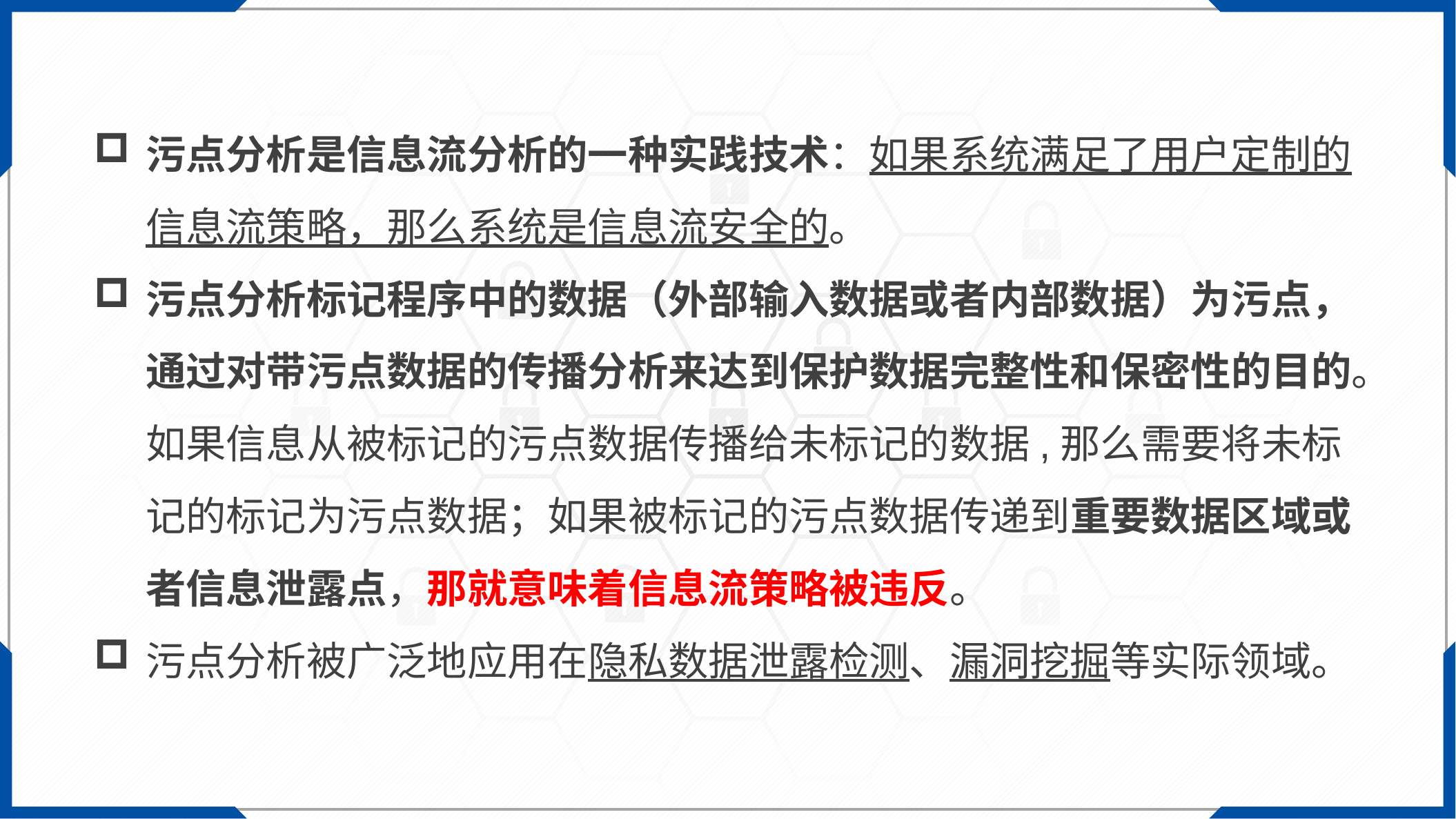

污点分析是信息流分析的一种实践技术：如果系统满足了用户定制的信息流策略，那么系统是信息流安全的。
污点分析标记程序中的数据（外部输入数据或者内部数据）为污点，通过对带污点数据的传播分析来达到保护数据完整性和保密性的目的。如果信息从被标记的污点数据传播给未标记的数据,那么需要将未标记的标记为污点数据；如果被标记的污点数据传递到重要数据区域或者信息泄露点，那就意味着信息流策略被违反。
污点分析被广泛地应用在隐私数据泄露检测、漏洞挖掘等实际领域。